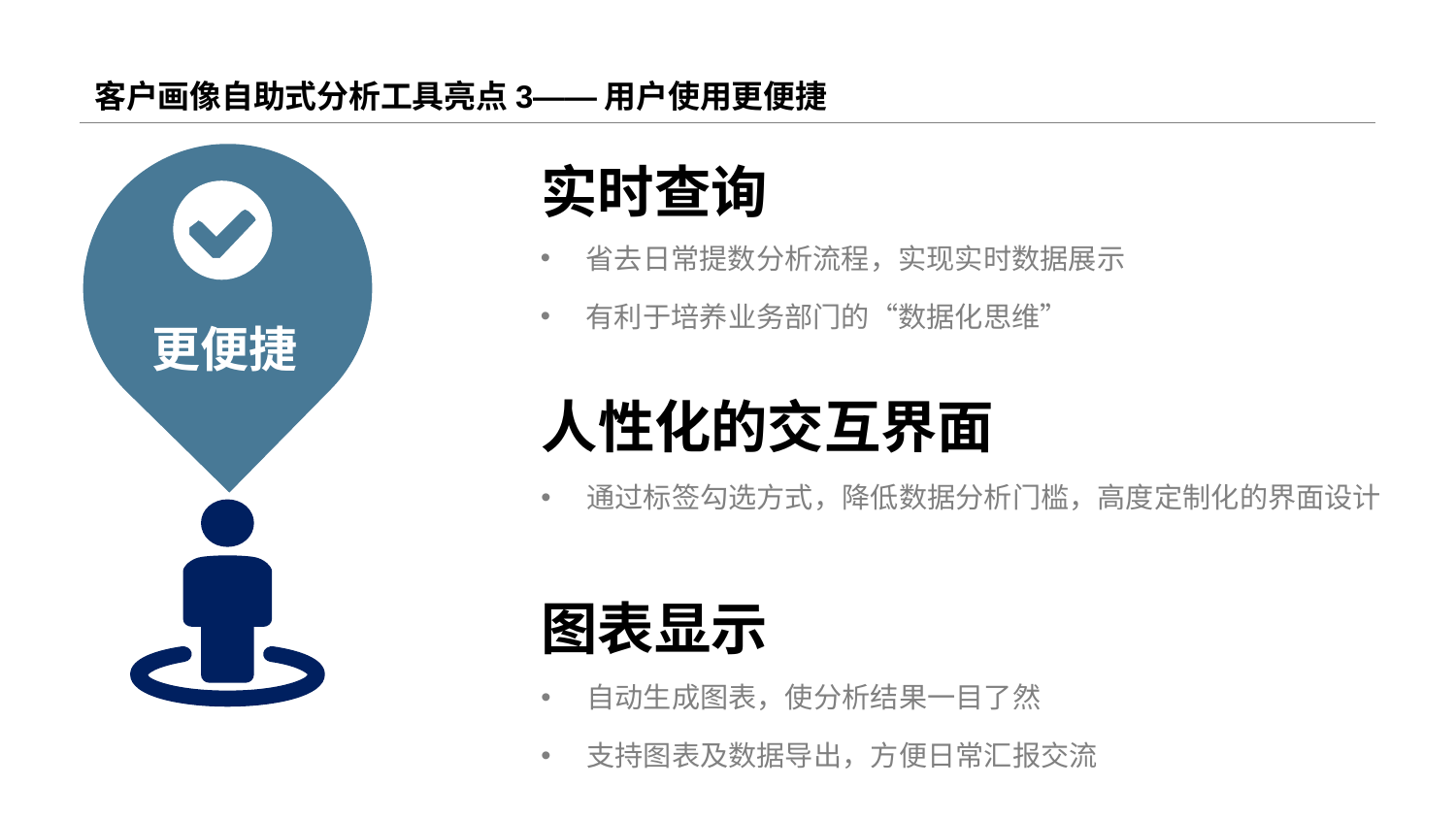

# 客户画像自助式分析工具亮点3——用户使用更便捷

实时查询
省去日常提数分析流程，实现实时数据展示
有利于培养业务部门的“数据化思维”

更便捷
人性化的交互界面
通过标签勾选方式，降低数据分析门槛，高度定制化的界面设计
图表显示
自动生成图表，使分析结果一目了然
支持图表及数据导出，方便日常汇报交流